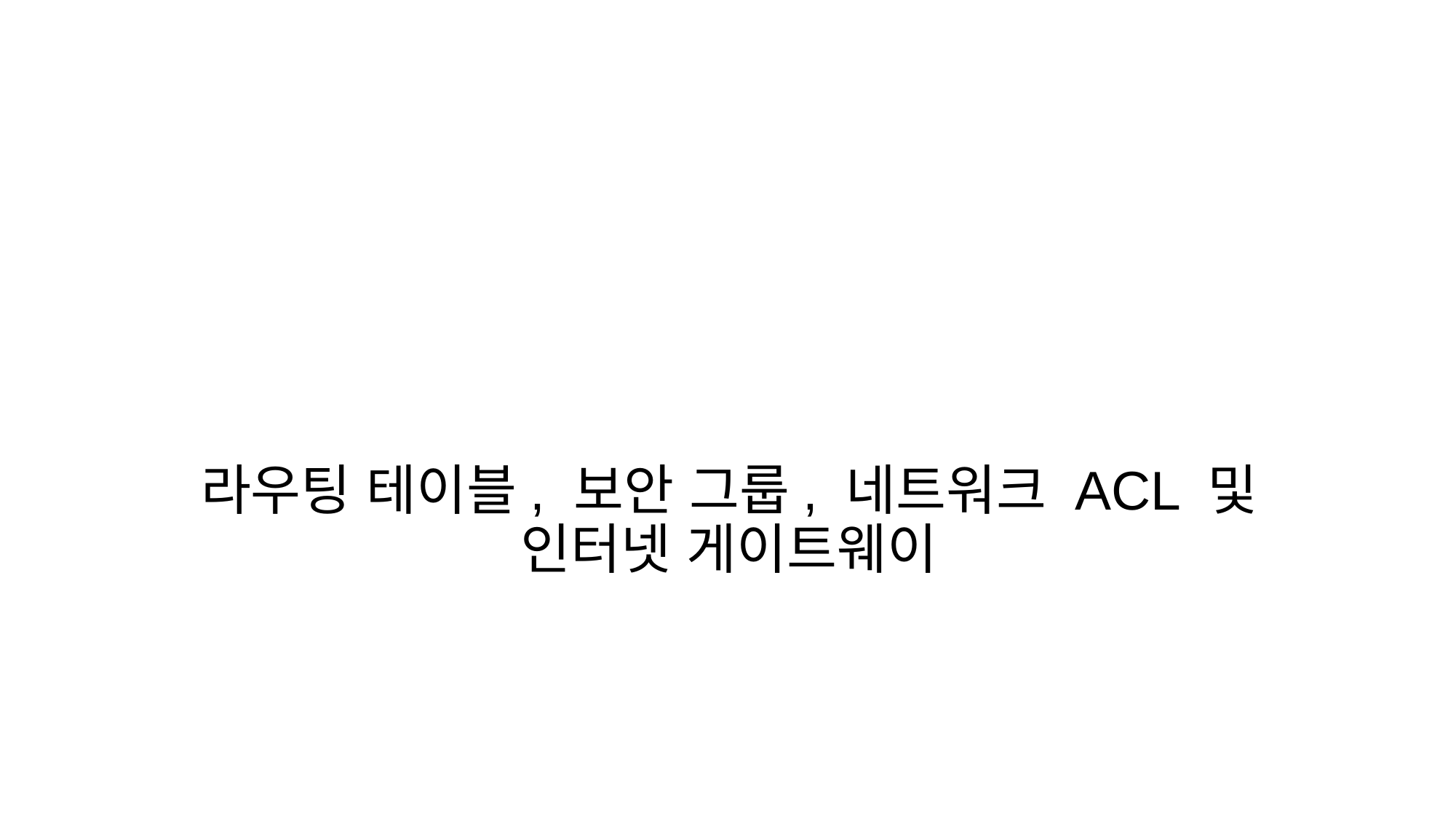

# VPC 트래픽은 어떻게 제어합니까?
라우팅 테이블, 보안 그룹, 네트워크 ACL 및 인터넷 게이트웨이